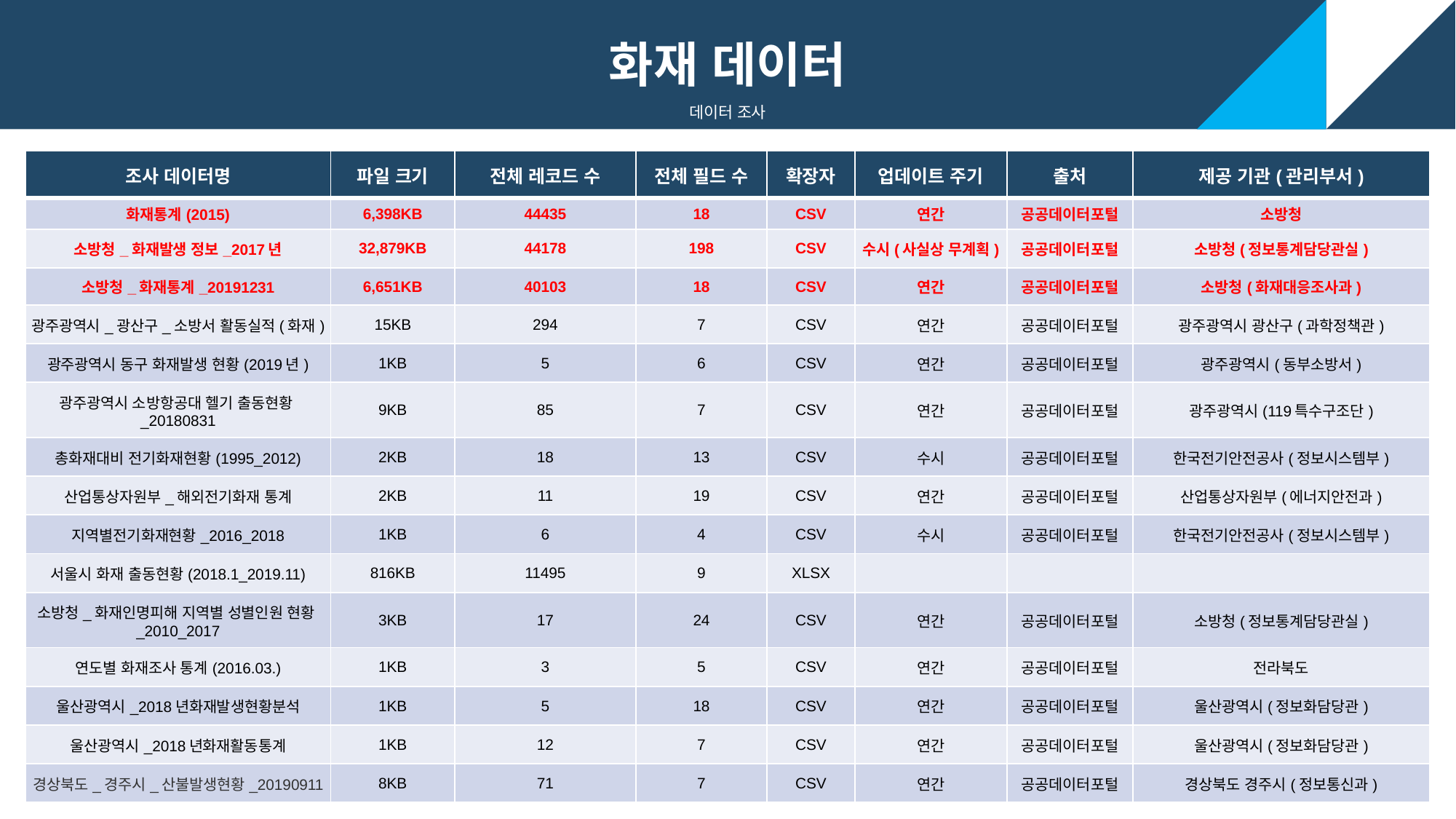

화재 데이터
데이터 조사

| 조사 데이터명 | 파일 크기 | 전체 레코드 수 | 전체 필드 수 | 확장자 | 업데이트 주기 | 출처 | 제공 기관(관리부서) |
| --- | --- | --- | --- | --- | --- | --- | --- |
| 화재통계(2015) | 6,398KB | 44435 | 18 | CSV | 연간 | 공공데이터포털 | 소방청 |
| 소방청\_화재발생 정보\_2017년 | 32,879KB | 44178 | 198 | CSV | 수시(사실상 무계획) | 공공데이터포털 | 소방청(정보통계담당관실) |
| 소방청\_화재통계\_20191231 | 6,651KB | 40103 | 18 | CSV | 연간 | 공공데이터포털 | 소방청(화재대응조사과) |
| 광주광역시\_광산구\_소방서 활동실적(화재) | 15KB | 294 | 7 | CSV | 연간 | 공공데이터포털 | 광주광역시 광산구(과학정책관) |
| 광주광역시 동구 화재발생 현황(2019년) | 1KB | 5 | 6 | CSV | 연간 | 공공데이터포털 | 광주광역시(동부소방서) |
| 광주광역시 소방항공대 헬기 출동현황\_20180831 | 9KB | 85 | 7 | CSV | 연간 | 공공데이터포털 | 광주광역시(119특수구조단) |
| 총화재대비 전기화재현황(1995\_2012) | 2KB | 18 | 13 | CSV | 수시 | 공공데이터포털 | 한국전기안전공사(정보시스템부) |
| 산업통상자원부\_해외전기화재 통계 | 2KB | 11 | 19 | CSV | 연간 | 공공데이터포털 | 산업통상자원부(에너지안전과) |
| 지역별전기화재현황\_2016\_2018 | 1KB | 6 | 4 | CSV | 수시 | 공공데이터포털 | 한국전기안전공사(정보시스템부) |
| 서울시 화재 출동현황(2018.1\_2019.11) | 816KB | 11495 | 9 | XLSX |  |  |  |
| 소방청\_화재인명피해 지역별 성별인원 현황\_2010\_2017 | 3KB | 17 | 24 | CSV | 연간 | 공공데이터포털 | 소방청(정보통계담당관실) |
| 연도별 화재조사 통계(2016.03.) | 1KB | 3 | 5 | CSV | 연간 | 공공데이터포털 | 전라북도 |
| 울산광역시\_2018년화재발생현황분석 | 1KB | 5 | 18 | CSV | 연간 | 공공데이터포털 | 울산광역시(정보화담당관) |
| 울산광역시\_2018년화재활동통계 | 1KB | 12 | 7 | CSV | 연간 | 공공데이터포털 | 울산광역시(정보화담당관) |
| 경상북도\_경주시\_산불발생현황\_20190911 | 8KB | 71 | 7 | CSV | 연간 | 공공데이터포털 | 경상북도 경주시(정보통신과) |